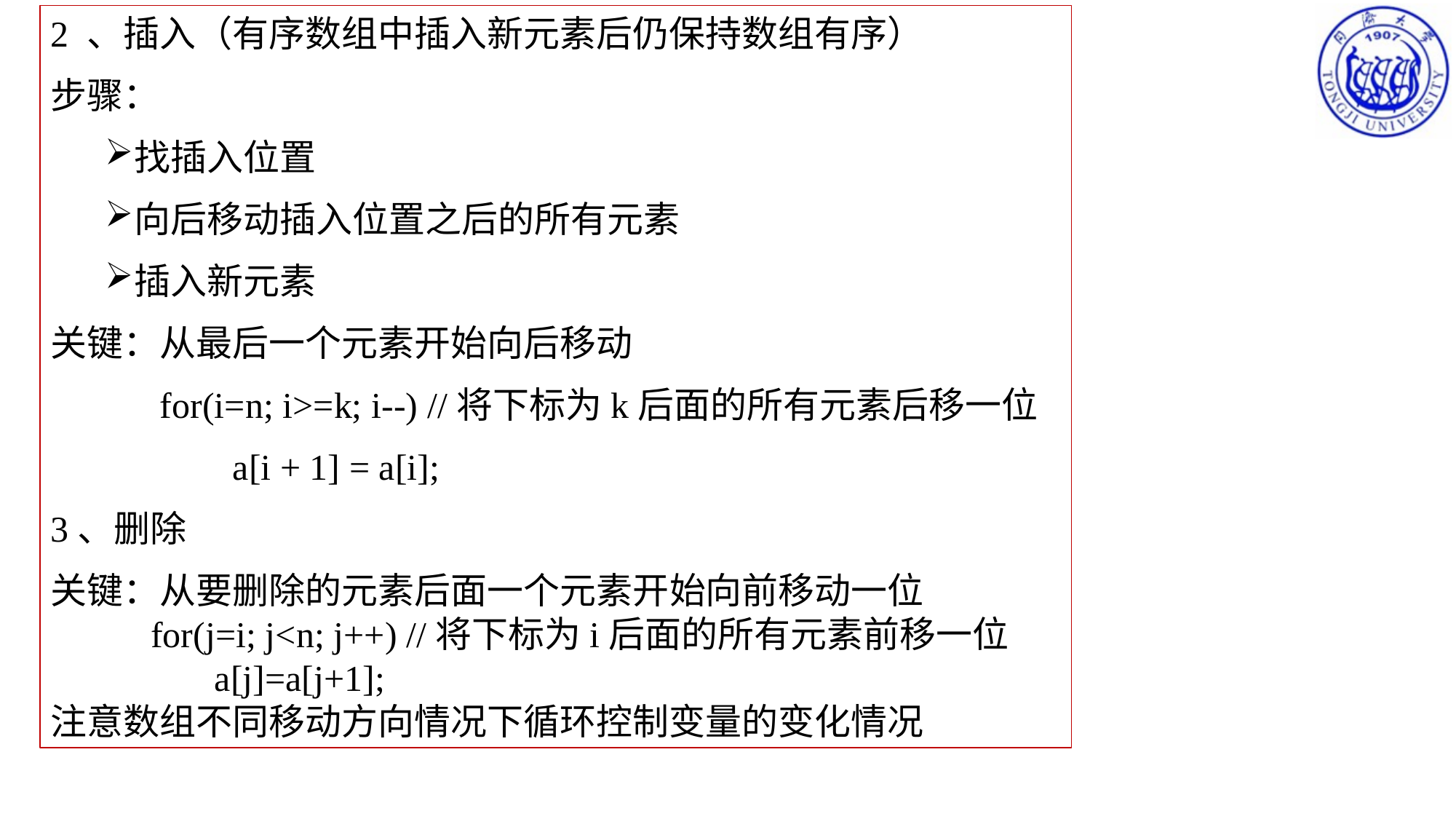

2 、插入（有序数组中插入新元素后仍保持数组有序）
步骤：
找插入位置
向后移动插入位置之后的所有元素
插入新元素
关键：从最后一个元素开始向后移动
            for(i=n; i>=k; i--) //将下标为k后面的所有元素后移一位
                    a[i + 1] = a[i];
3、删除
关键：从要删除的元素后面一个元素开始向前移动一位
           for(j=i; j<n; j++) //将下标为i后面的所有元素前移一位
                  a[j]=a[j+1];
注意数组不同移动方向情况下循环控制变量的变化情况